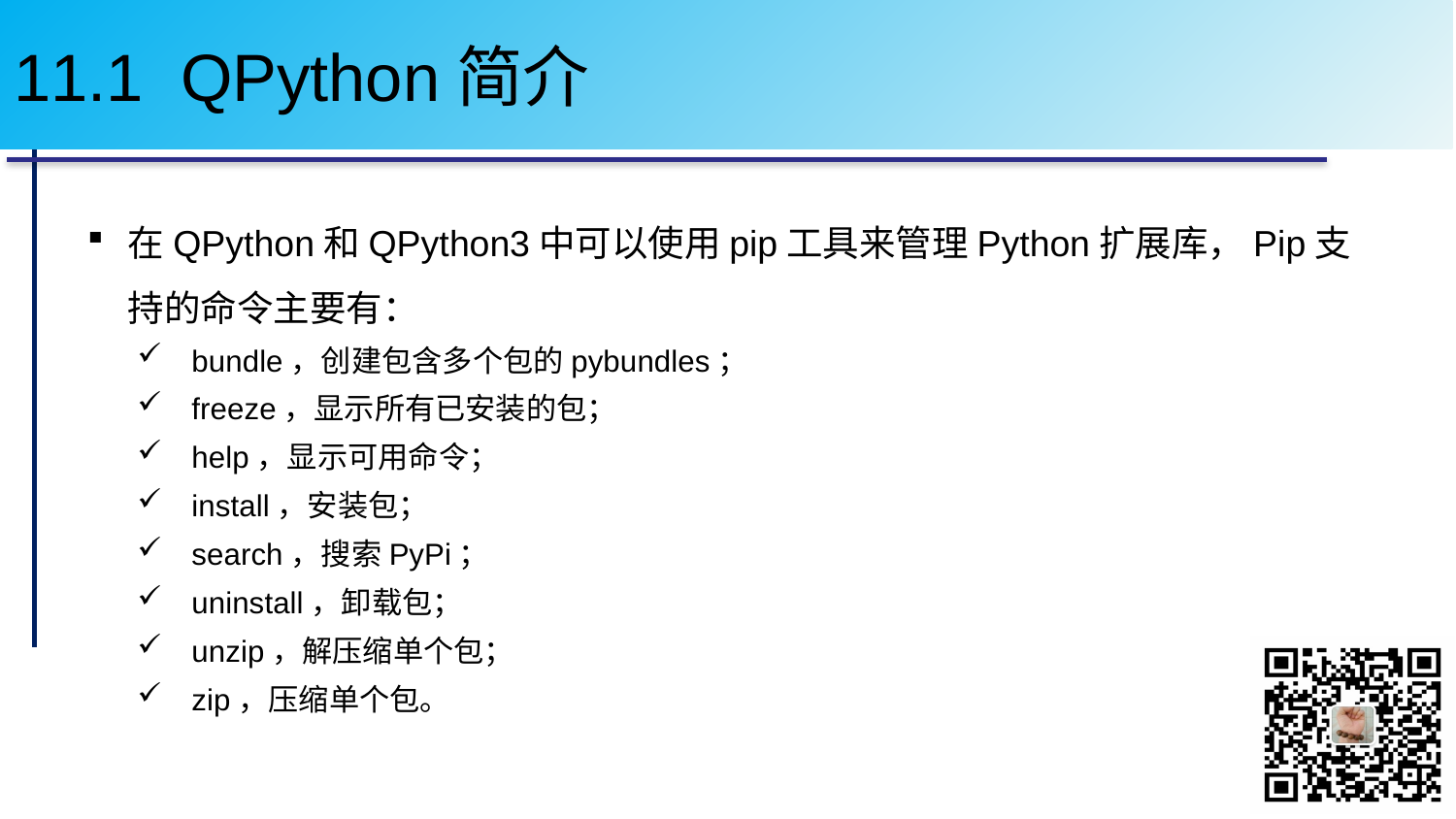

# 11.1  QPython简介
在QPython和QPython3中可以使用pip工具来管理Python扩展库，Pip支持的命令主要有：
bundle，创建包含多个包的pybundles；
freeze，显示所有已安装的包；
help，显示可用命令；
install，安装包；
search，搜索PyPi；
uninstall，卸载包；
unzip，解压缩单个包；
zip，压缩单个包。